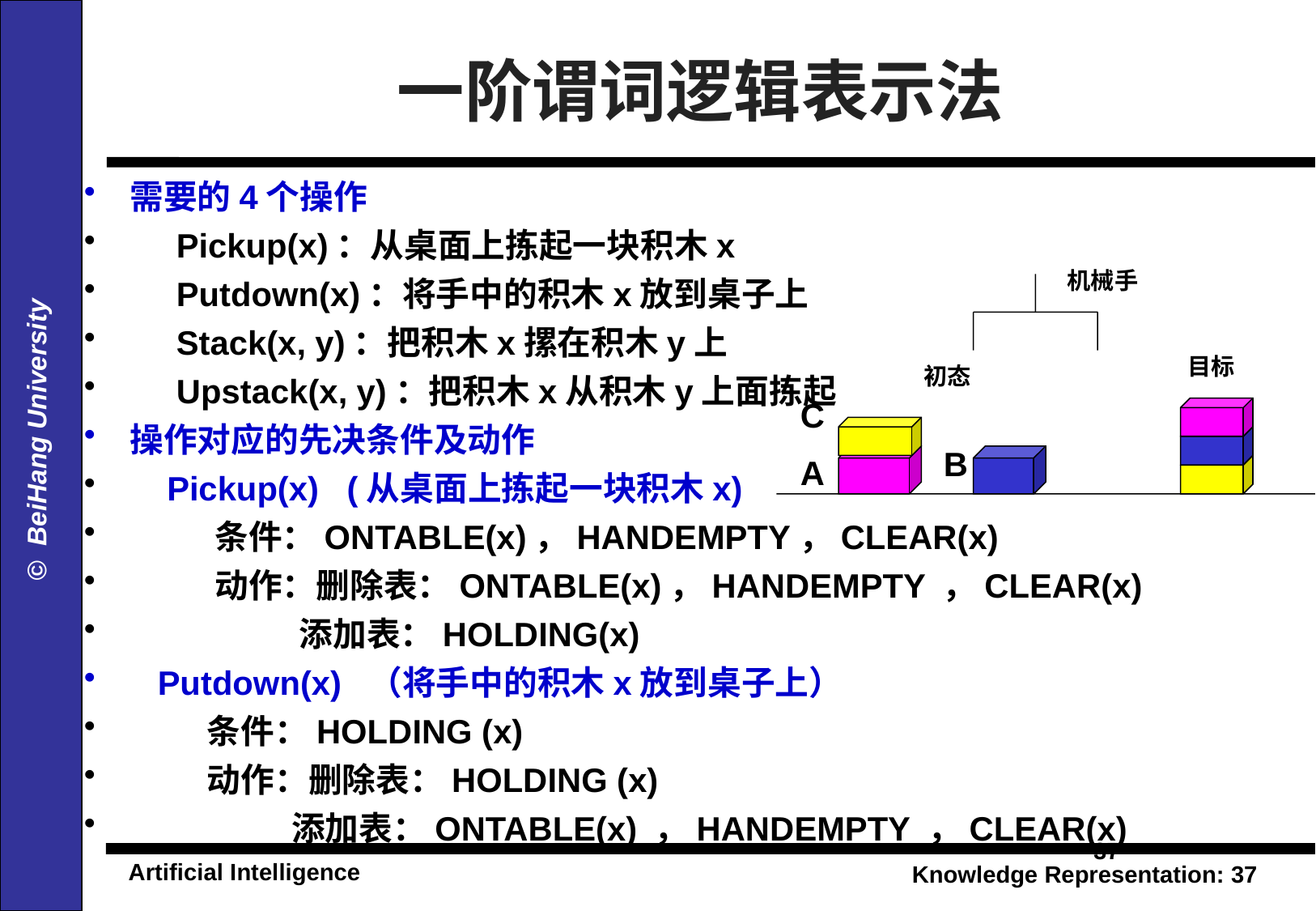

一阶谓词逻辑表示法
需要的4个操作
     Pickup(x)：从桌面上拣起一块积木x
     Putdown(x)：将手中的积木x放到桌子上
     Stack(x, y)：把积木x摞在积木y上
     Upstack(x, y)：把积木x从积木y上面拣起
操作对应的先决条件及动作
    Pickup(x)   (从桌面上拣起一块积木x)
          条件：ONTABLE(x)，HANDEMPTY，CLEAR(x)
          动作：删除表：ONTABLE(x)，HANDEMPTY ，CLEAR(x)
                     添加表：HOLDING(x)
   Putdown(x)  （将手中的积木x放到桌子上）
         条件：HOLDING (x)
         动作：删除表：HOLDING (x)
                    添加表：ONTABLE(x) ，HANDEMPTY ，CLEAR(x)
机械手

目标
初态
C

B
A

37